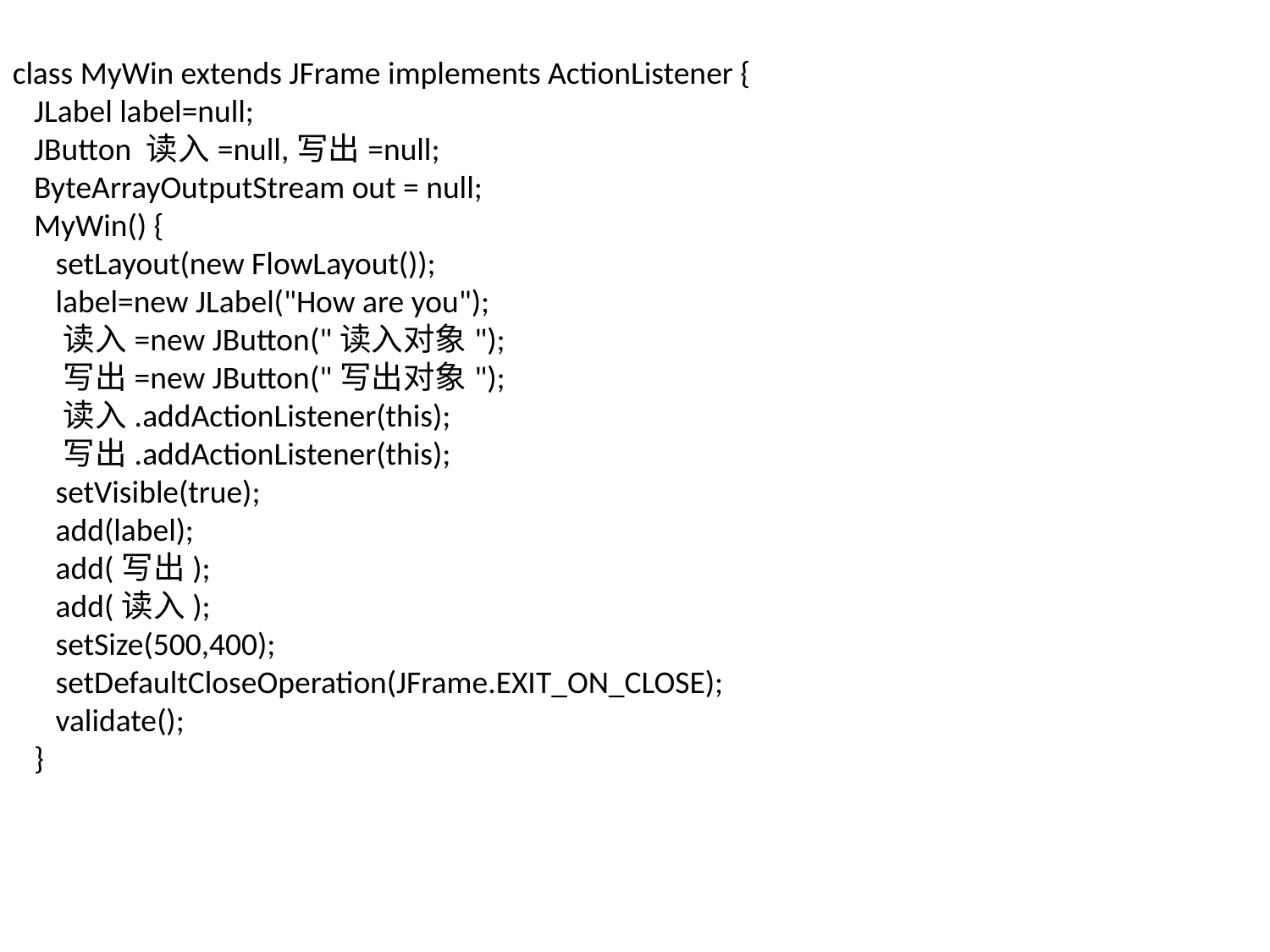

class MyWin extends JFrame implements ActionListener {
   JLabel label=null;
   JButton 读入=null,写出=null;
   ByteArrayOutputStream out = null;
   MyWin() {
      setLayout(new FlowLayout());
      label=new JLabel("How are you");
      读入=new JButton("读入对象");
      写出=new JButton("写出对象");
      读入.addActionListener(this);
      写出.addActionListener(this);
      setVisible(true);
      add(label);
      add(写出);
      add(读入);
      setSize(500,400);
      setDefaultCloseOperation(JFrame.EXIT_ON_CLOSE);
      validate();
   }